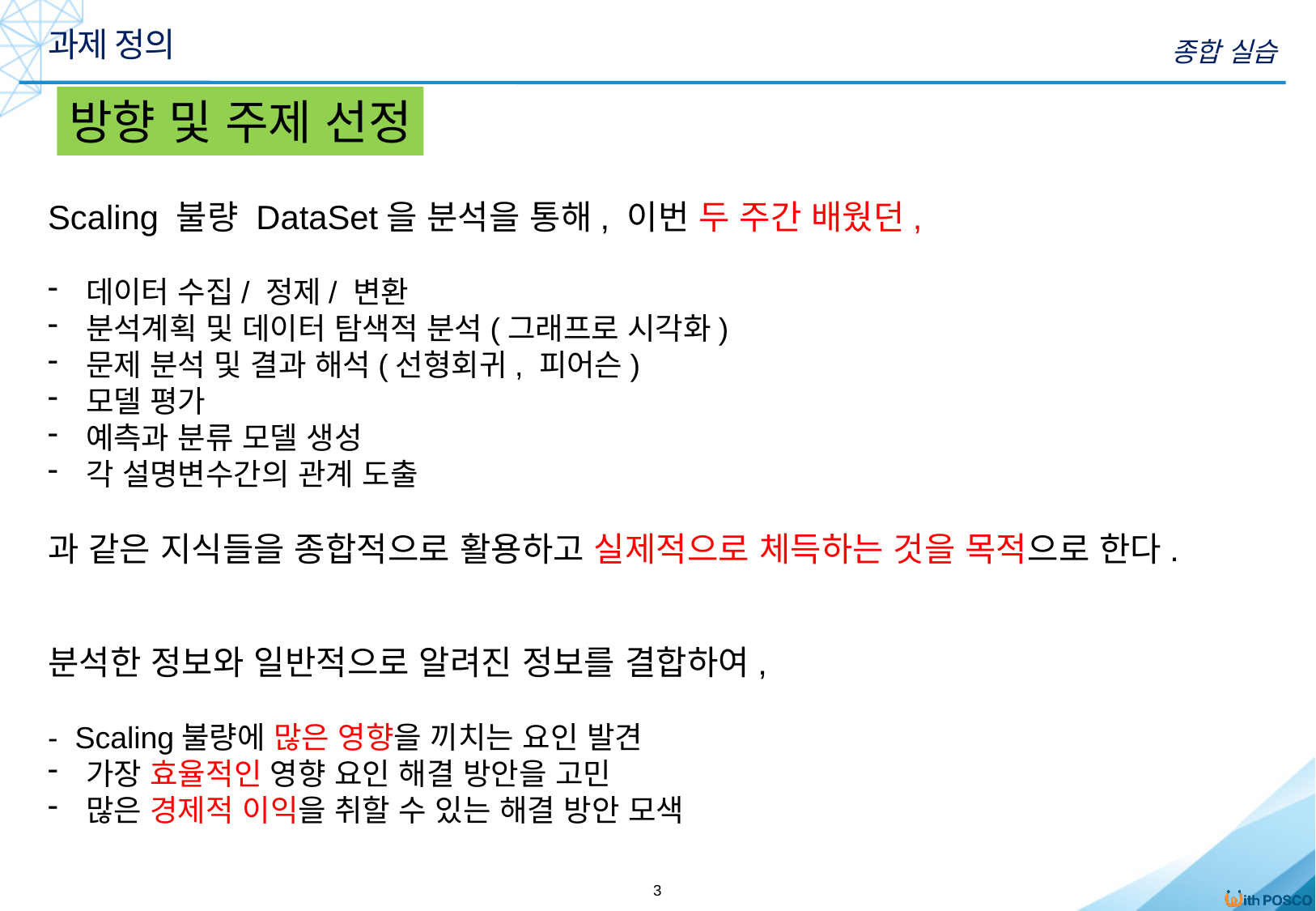

과제 정의
종합 실습
방향 및 주제 선정
Scaling 불량 DataSet을 분석을 통해, 이번 두 주간 배웠던,

데이터 수집/ 정제/ 변환
분석계획 및 데이터 탐색적 분석(그래프로 시각화)
문제 분석 및 결과 해석(선형회귀, 피어슨)
모델 평가
예측과 분류 모델 생성
각 설명변수간의 관계 도출

과 같은 지식들을 종합적으로 활용하고 실제적으로 체득하는 것을 목적으로 한다.

분석한 정보와 일반적으로 알려진 정보를 결합하여,

-  Scaling불량에 많은 영향을 끼치는 요인 발견
가장 효율적인 영향 요인 해결 방안을 고민
많은 경제적 이익을 취할 수 있는 해결 방안 모색